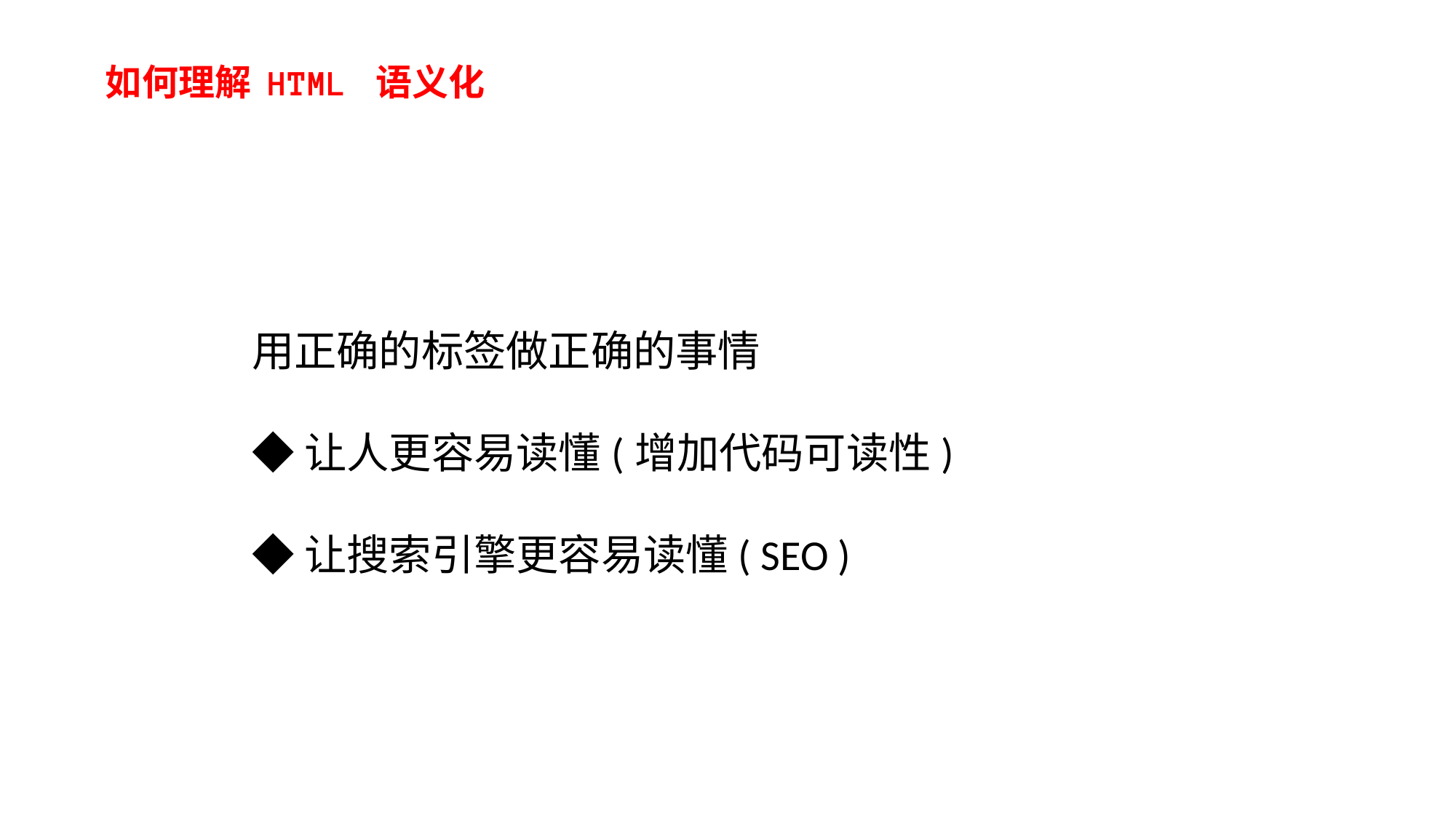

如何理解 HTML 语义化
用正确的标签做正确的事情

◆让人更容易读懂(增加代码可读性)

◆让搜索引擎更容易读懂( SEO )